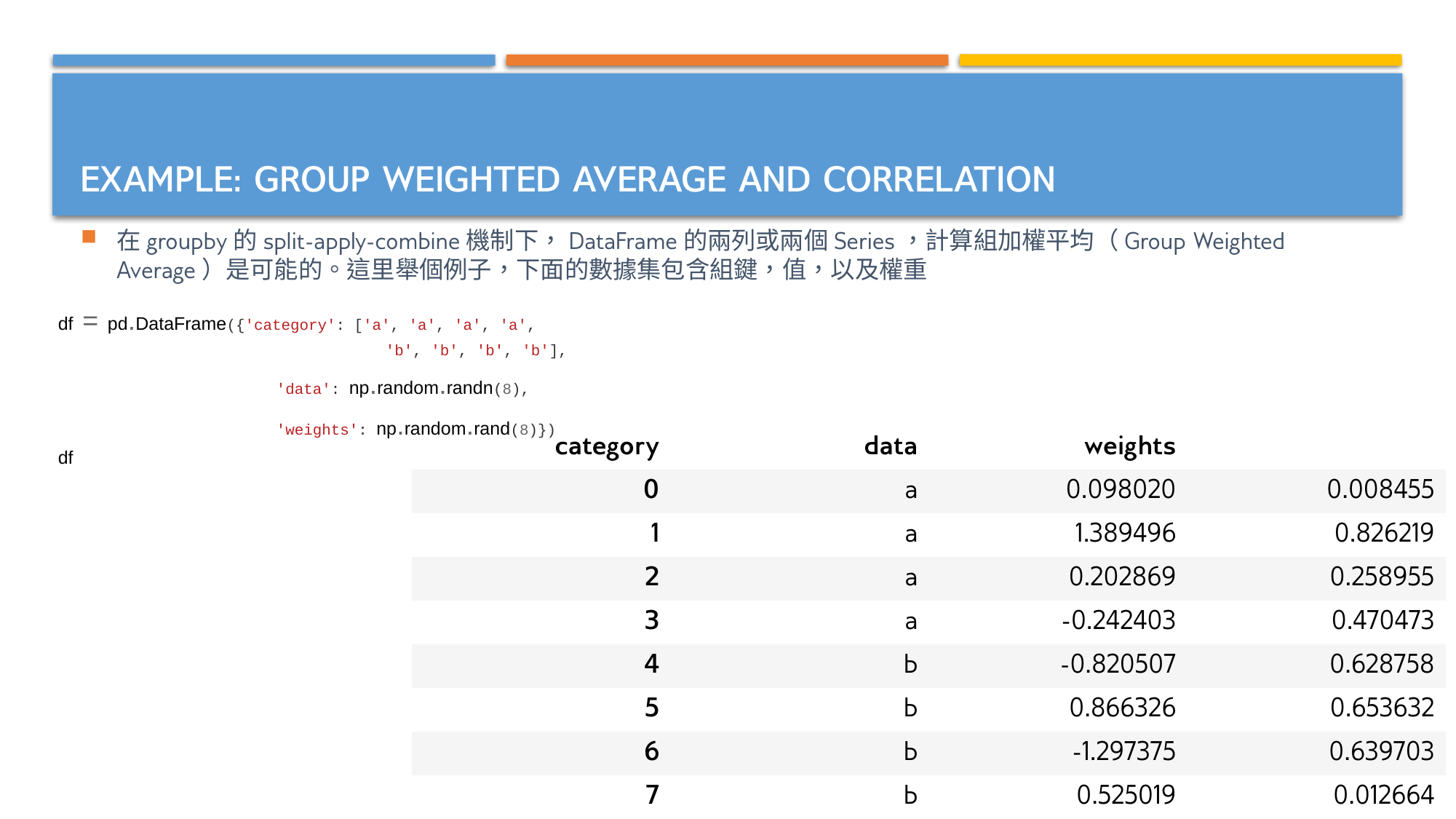

在groupby的split-apply-combine機制下，DataFrame的兩列或兩個Series，計算組加權平均（Group Weighted Average）是可能的。這里舉個例子，下面的數據集包含組鍵，值，以及權重
# Example: Group Weighted Average and Correlation
df = pd.DataFrame({'category': ['a', 'a', 'a', 'a',
			'b', 'b', 'b', 'b'],
		'data': np.random.randn(8),
		'weights': np.random.rand(8)})
df
| category | data | weights |  |
| --- | --- | --- | --- |
| 0 | a | 0.098020 | 0.008455 |
| 1 | a | 1.389496 | 0.826219 |
| 2 | a | 0.202869 | 0.258955 |
| 3 | a | -0.242403 | 0.470473 |
| 4 | b | -0.820507 | 0.628758 |
| 5 | b | 0.866326 | 0.653632 |
| 6 | b | -1.297375 | 0.639703 |
| 7 | b | 0.525019 | 0.012664 |